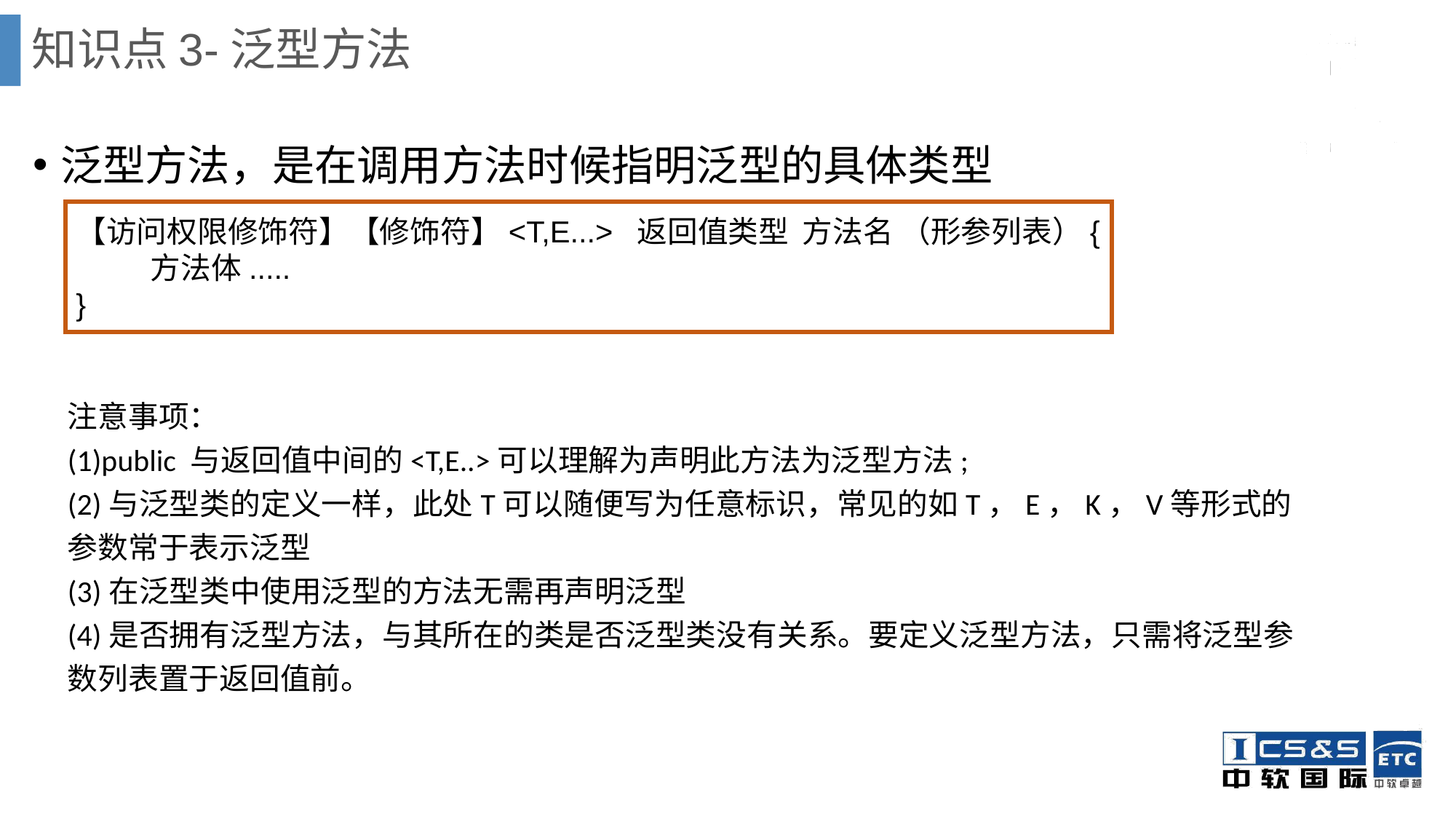

# 知识点3-泛型方法
泛型方法，是在调用方法时候指明泛型的具体类型

【访问权限修饰符】【修饰符】<T,E...>  返回值类型  方法名 （形参列表）{
          方法体.....
}
注意事项：
(1)public 与返回值中间的<T,E..>可以理解为声明此方法为泛型方法;
(2)与泛型类的定义一样，此处T可以随便写为任意标识，常见的如T，E，K，V等形式的参数常于表示泛型
(3)在泛型类中使用泛型的方法无需再声明泛型
(4)是否拥有泛型方法，与其所在的类是否泛型类没有关系。要定义泛型方法，只需将泛型参数列表置于返回值前。